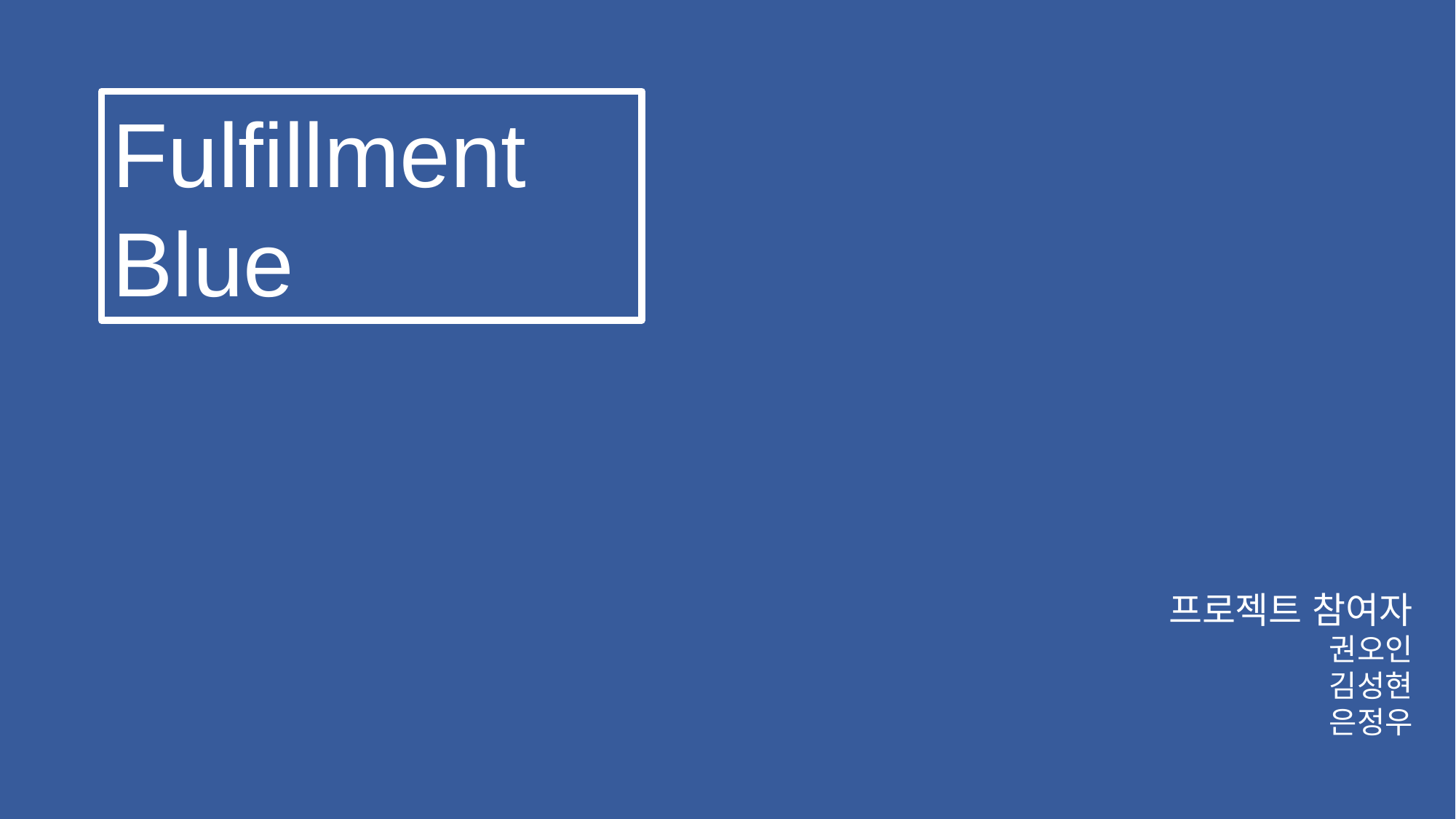

Fulfillment Blue
프로젝트 참여자
권오인
김성현
은정우